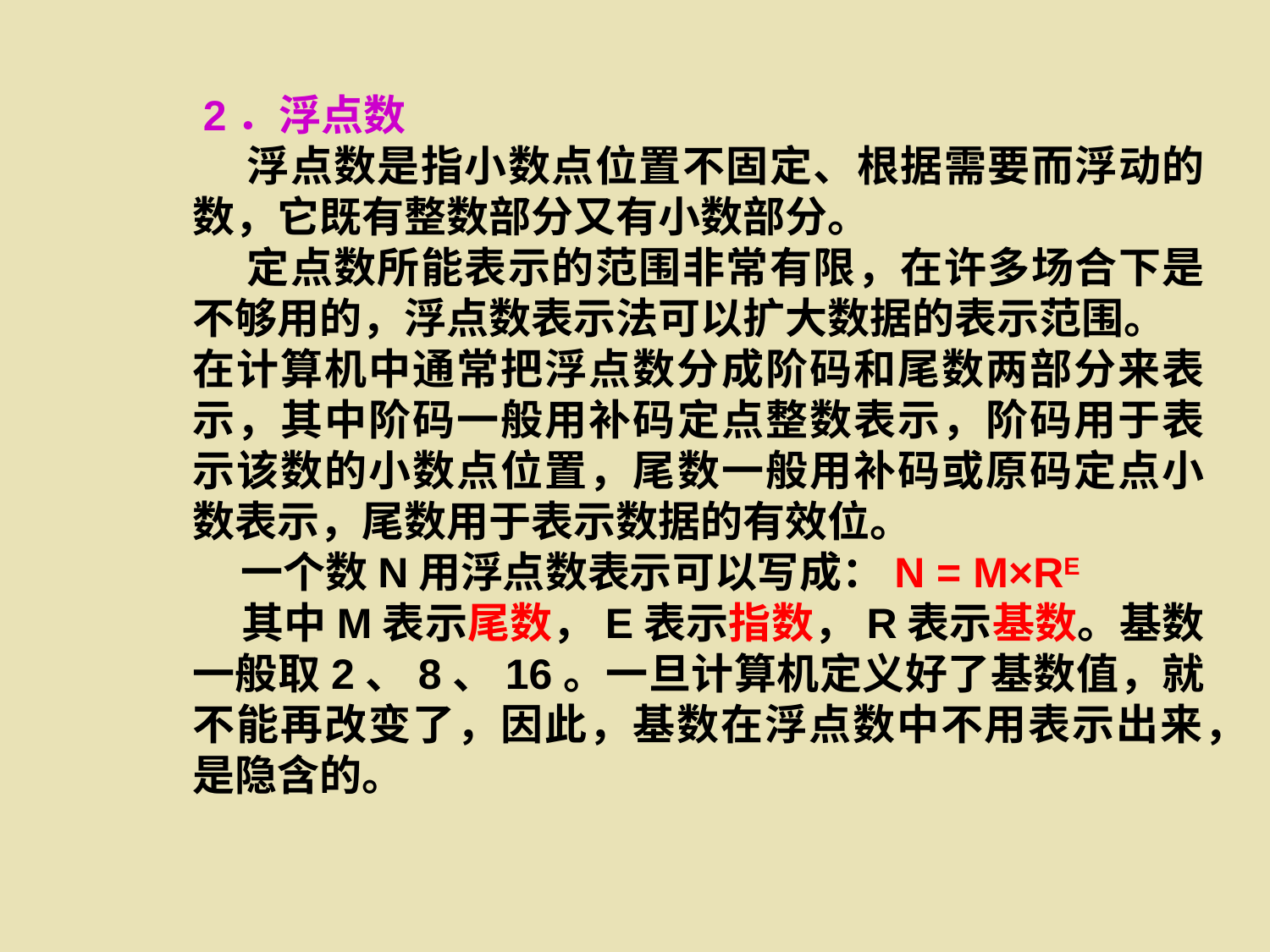

2．浮点数
    浮点数是指小数点位置不固定、根据需要而浮动的数，它既有整数部分又有小数部分。
    定点数所能表示的范围非常有限，在许多场合下是不够用的，浮点数表示法可以扩大数据的表示范围。
在计算机中通常把浮点数分成阶码和尾数两部分来表示，其中阶码一般用补码定点整数表示，阶码用于表示该数的小数点位置，尾数一般用补码或原码定点小数表示，尾数用于表示数据的有效位。
    一个数N用浮点数表示可以写成：N = M×RE
    其中M表示尾数，E表示指数，R表示基数。基数一般取2、8、16。一旦计算机定义好了基数值，就不能再改变了，因此，基数在浮点数中不用表示出来，是隐含的。